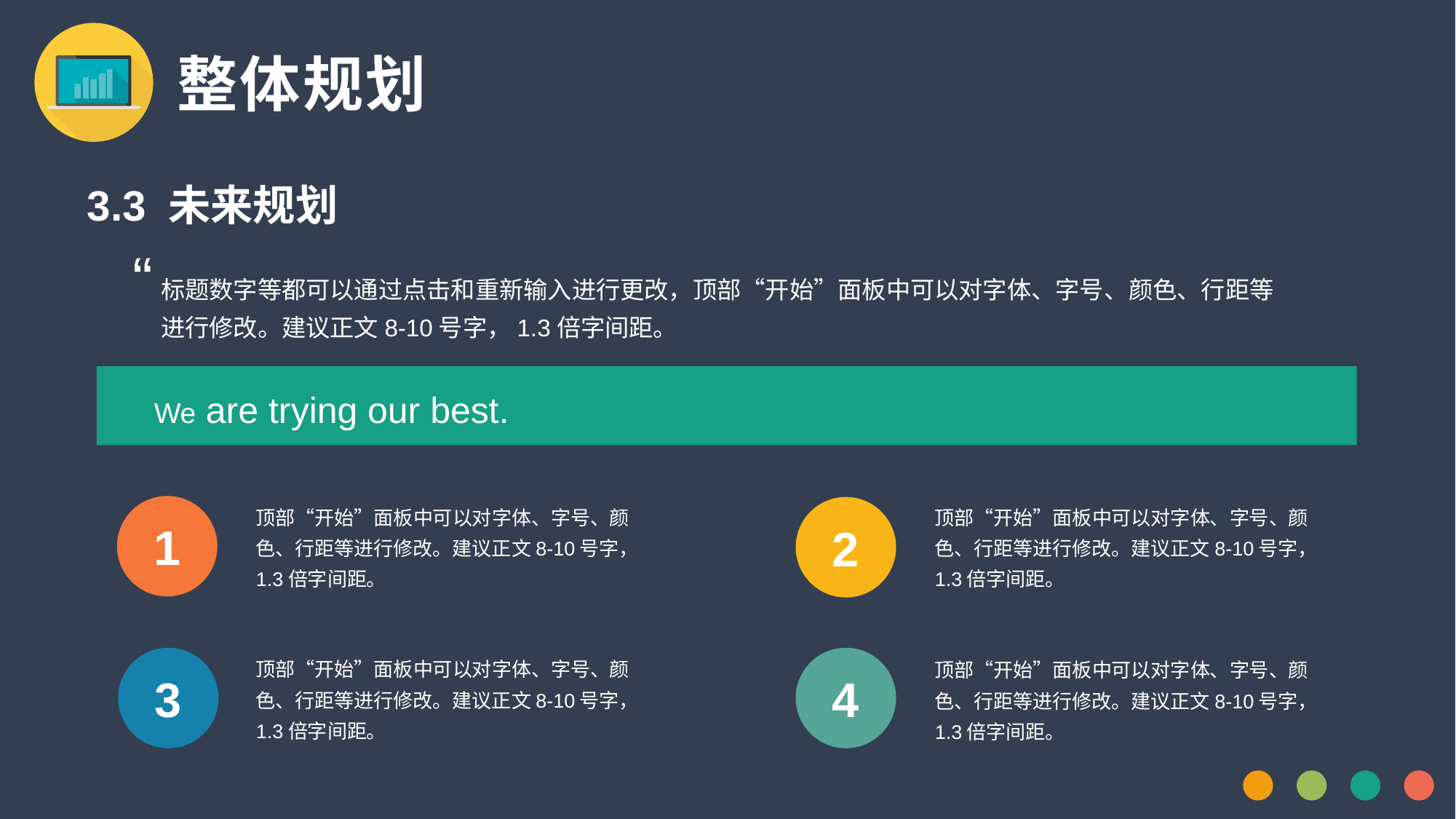

整体规划
3.3 未来规划
“
标题数字等都可以通过点击和重新输入进行更改，顶部“开始”面板中可以对字体、字号、颜色、行距等进行修改。建议正文8-10号字，1.3倍字间距。
”

We are trying our best.
顶部“开始”面板中可以对字体、字号、颜色、行距等进行修改。建议正文8-10号字，1.3倍字间距。
顶部“开始”面板中可以对字体、字号、颜色、行距等进行修改。建议正文8-10号字，1.3倍字间距。
1
2
顶部“开始”面板中可以对字体、字号、颜色、行距等进行修改。建议正文8-10号字，1.3倍字间距。
顶部“开始”面板中可以对字体、字号、颜色、行距等进行修改。建议正文8-10号字，1.3倍字间距。
3
4